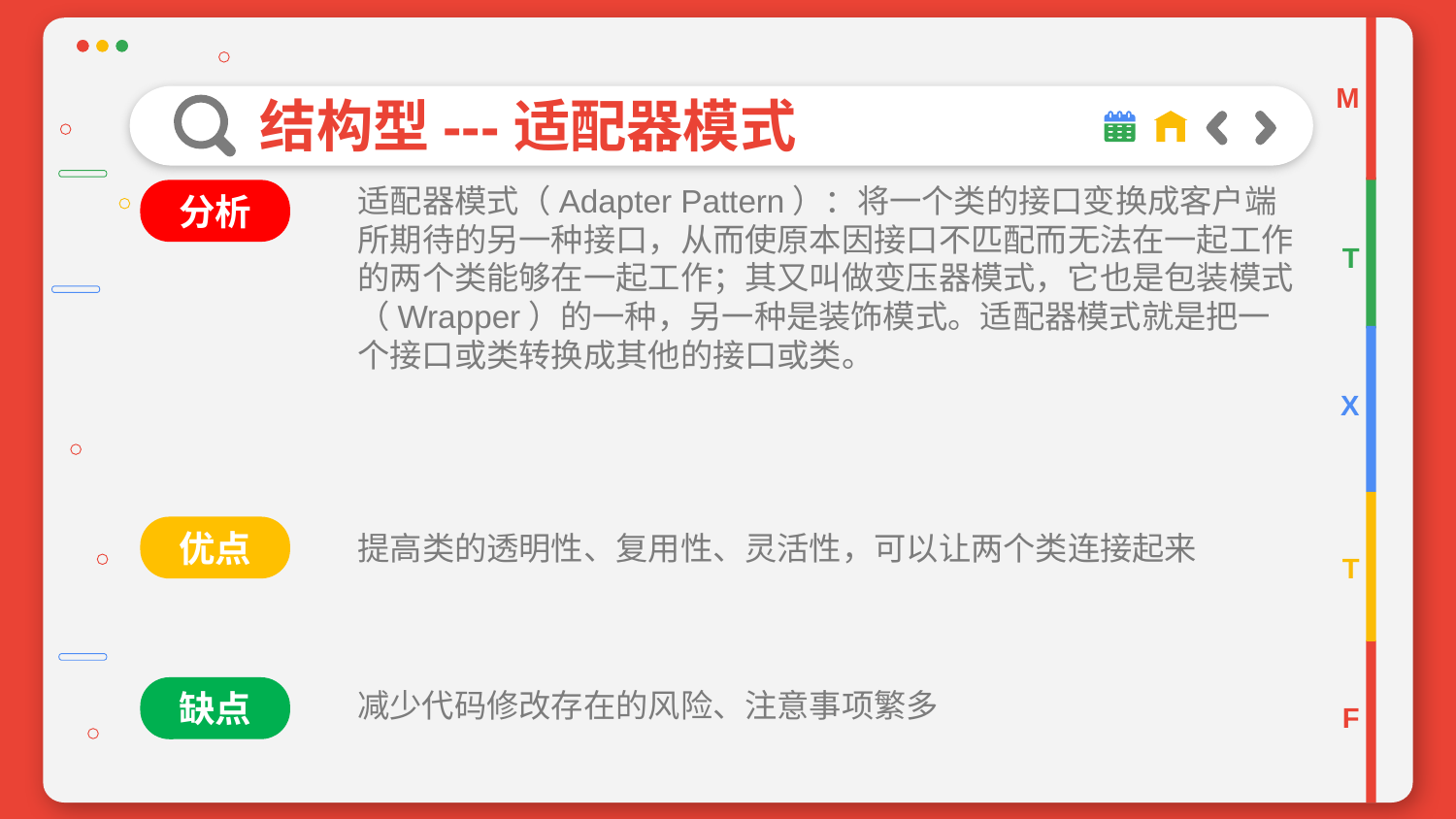

M
# 结构型---适配器模式

适配器模式（Adapter Pattern）：将一个类的接口变换成客户端所期待的另一种接口，从而使原本因接口不匹配而无法在一起工作的两个类能够在一起工作；其又叫做变压器模式，它也是包装模式（Wrapper）的一种，另一种是装饰模式。适配器模式就是把一个接口或类转换成其他的接口或类。
分析
T

X

提高类的透明性、复用性、灵活性，可以让两个类连接起来
优点
T

减少代码修改存在的风险、注意事项繁多
缺点
F